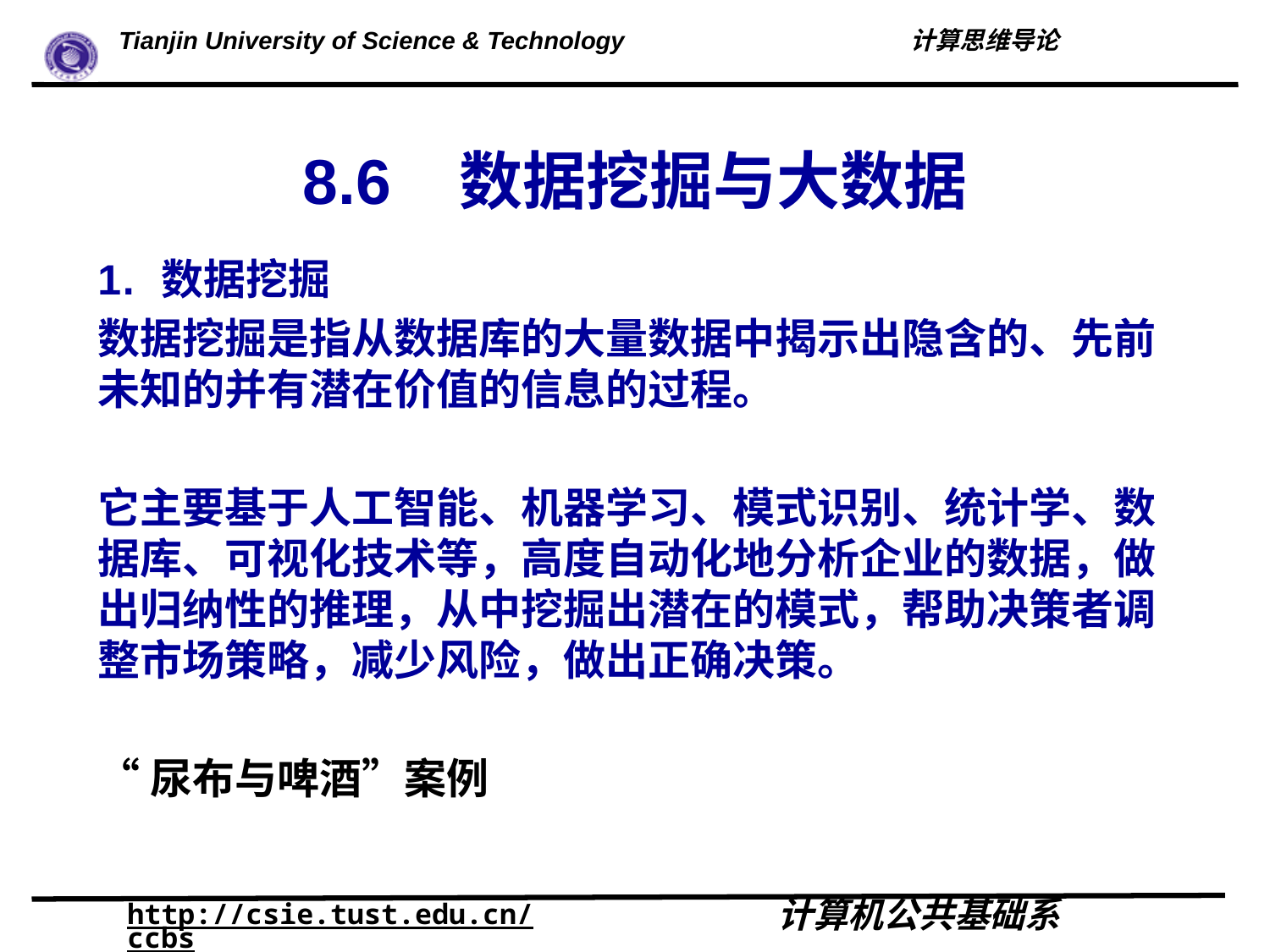

# 8.6   数据挖掘与大数据
数据挖掘
数据挖掘是指从数据库的大量数据中揭示出隐含的、先前未知的并有潜在价值的信息的过程。

它主要基于人工智能、机器学习、模式识别、统计学、数据库、可视化技术等，高度自动化地分析企业的数据，做出归纳性的推理，从中挖掘出潜在的模式，帮助决策者调整市场策略，减少风险，做出正确决策。

“尿布与啤酒”案例